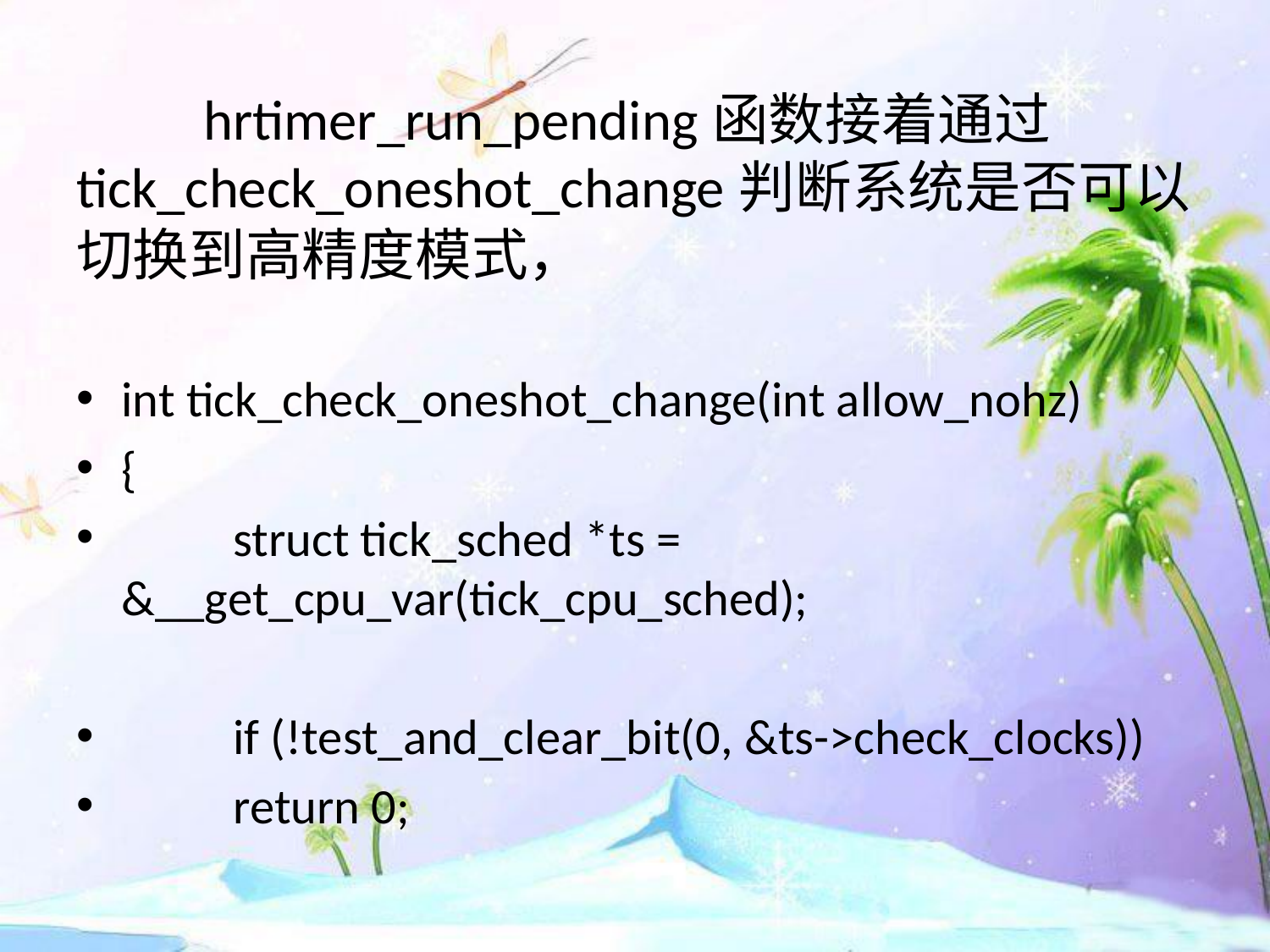

# hrtimer_run_pending函数接着通过tick_check_oneshot_change判断系统是否可以切换到高精度模式，

int tick_check_oneshot_change(int allow_nohz)
{
	struct tick_sched *ts = &__get_cpu_var(tick_cpu_sched);

	if (!test_and_clear_bit(0, &ts->check_clocks))
		return 0;